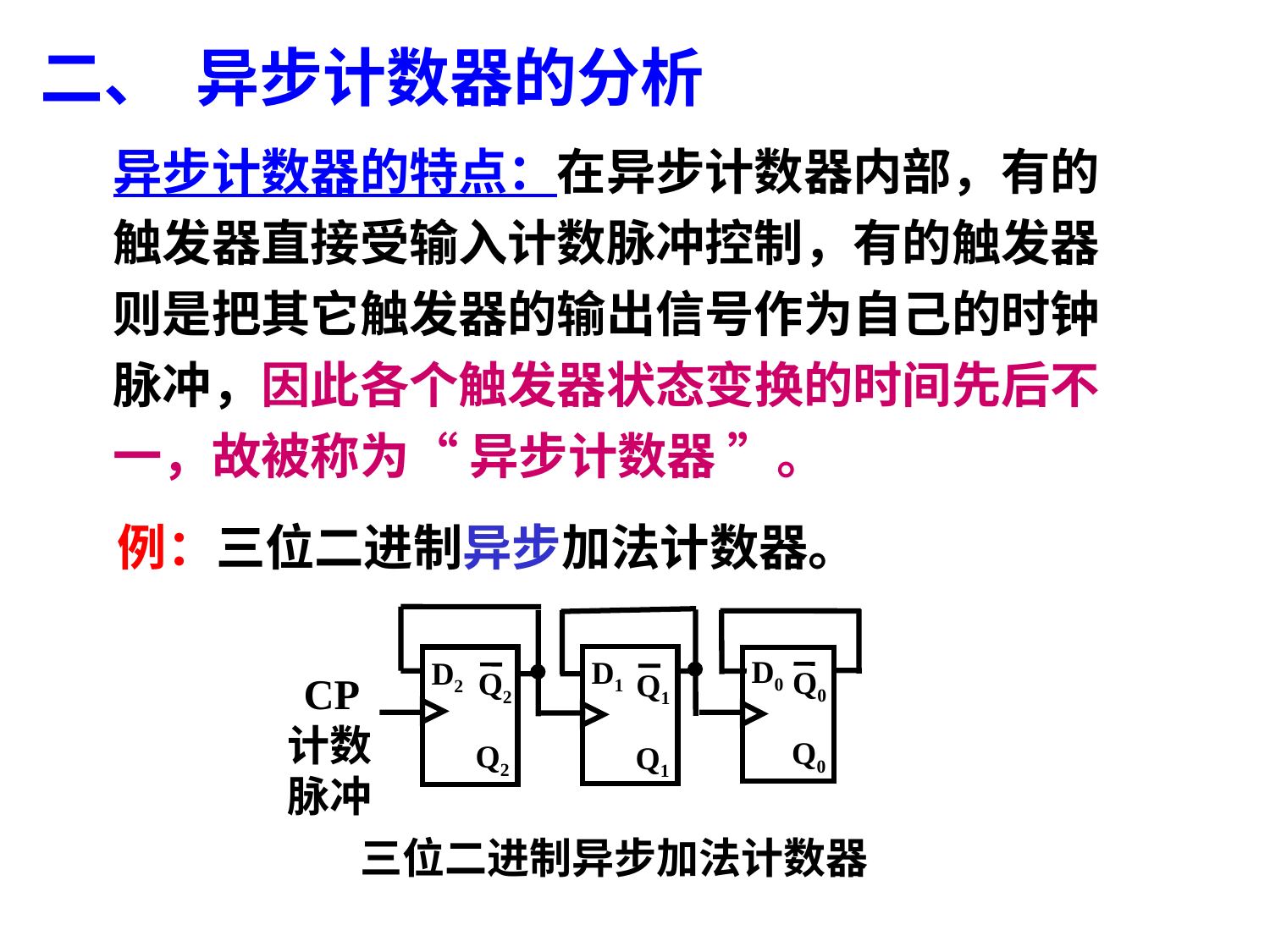

二、  异步计数器的分析
异步计数器的特点：在异步计数器内部，有的触发器直接受输入计数脉冲控制，有的触发器则是把其它触发器的输出信号作为自己的时钟脉冲，因此各个触发器状态变换的时间先后不一，故被称为“ 异步计数器 ”。
例：三位二进制异步加法计数器。

D0
D1

D2

Q0
Q2
Q1
CP

计数脉冲

Q0
Q2
Q1
三位二进制异步加法计数器